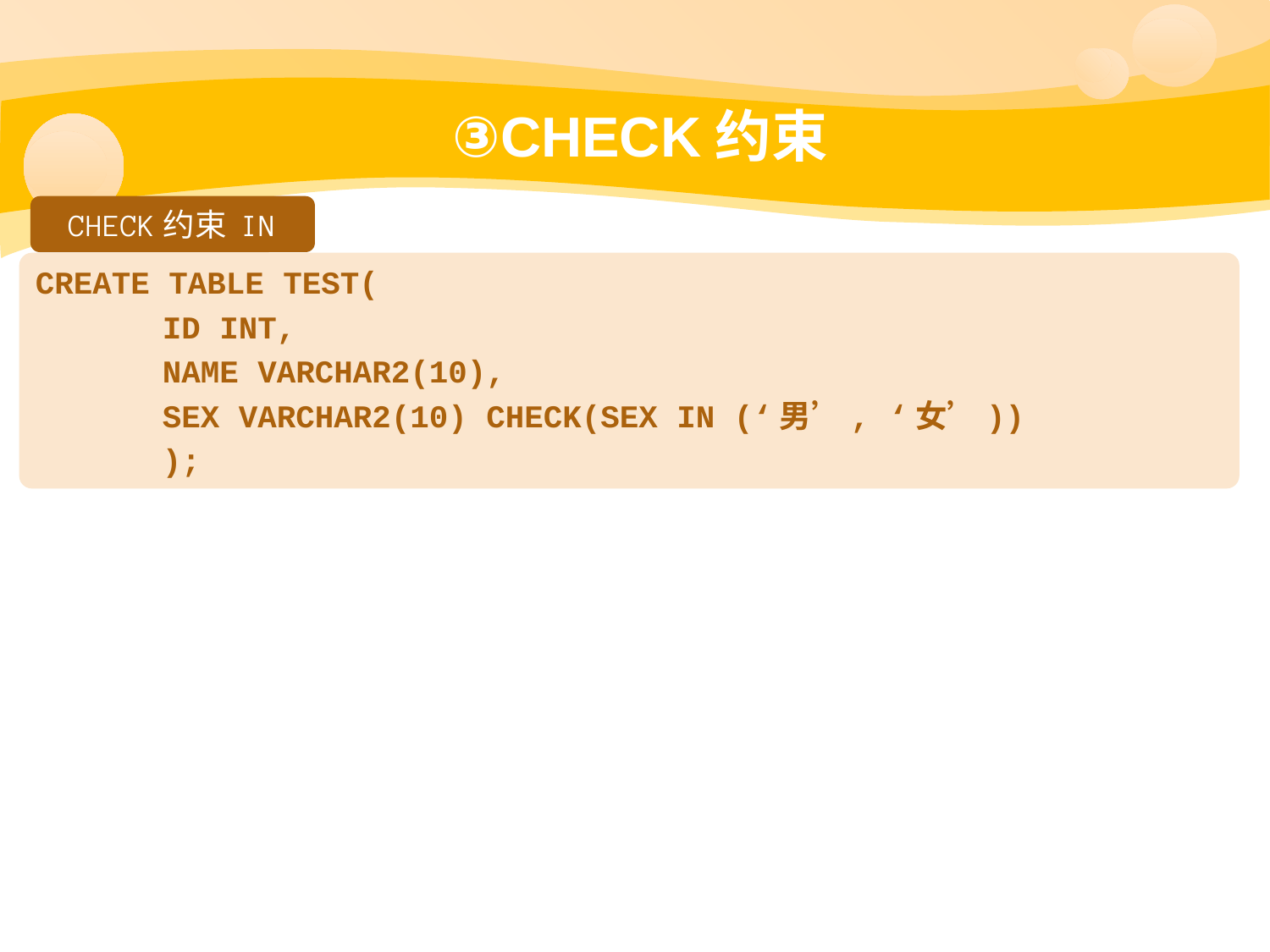

# ③CHECK约束
CHECK约束 IN
CREATE TABLE TEST(
	ID INT,
	NAME VARCHAR2(10),
	SEX VARCHAR2(10) CHECK(SEX IN (‘男’, ‘女’))
	);